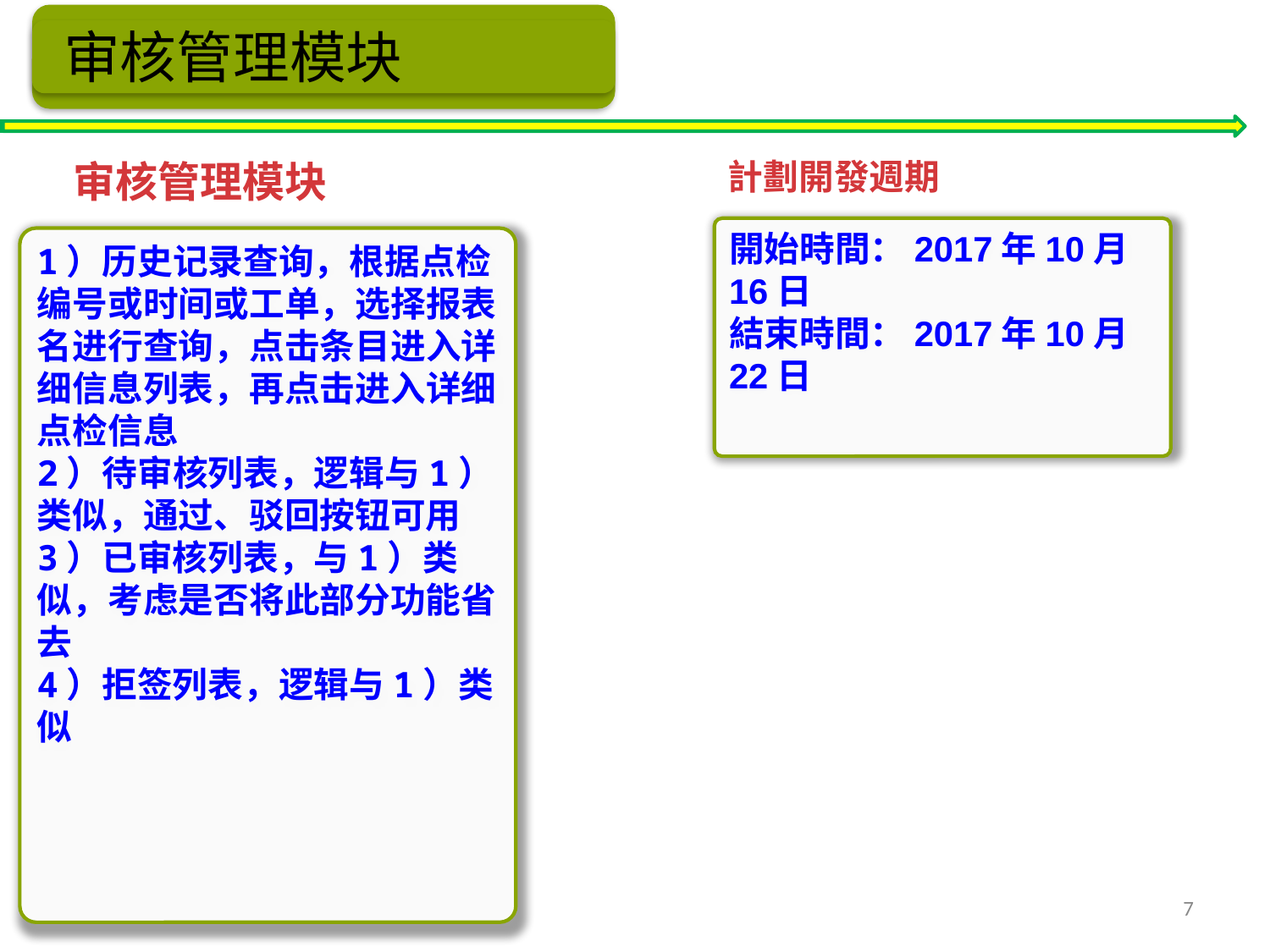

审核管理模块

計劃開發週期

审核管理模块
開始時間：2017年10月16日
結束時間：2017年10月22日

1）历史记录查询，根据点检编号或时间或工单，选择报表名进行查询，点击条目进入详细信息列表，再点击进入详细点检信息
2）待审核列表，逻辑与1）类似，通过、驳回按钮可用
3）已审核列表，与1）类似，考虑是否将此部分功能省去
4）拒签列表，逻辑与1）类似
7